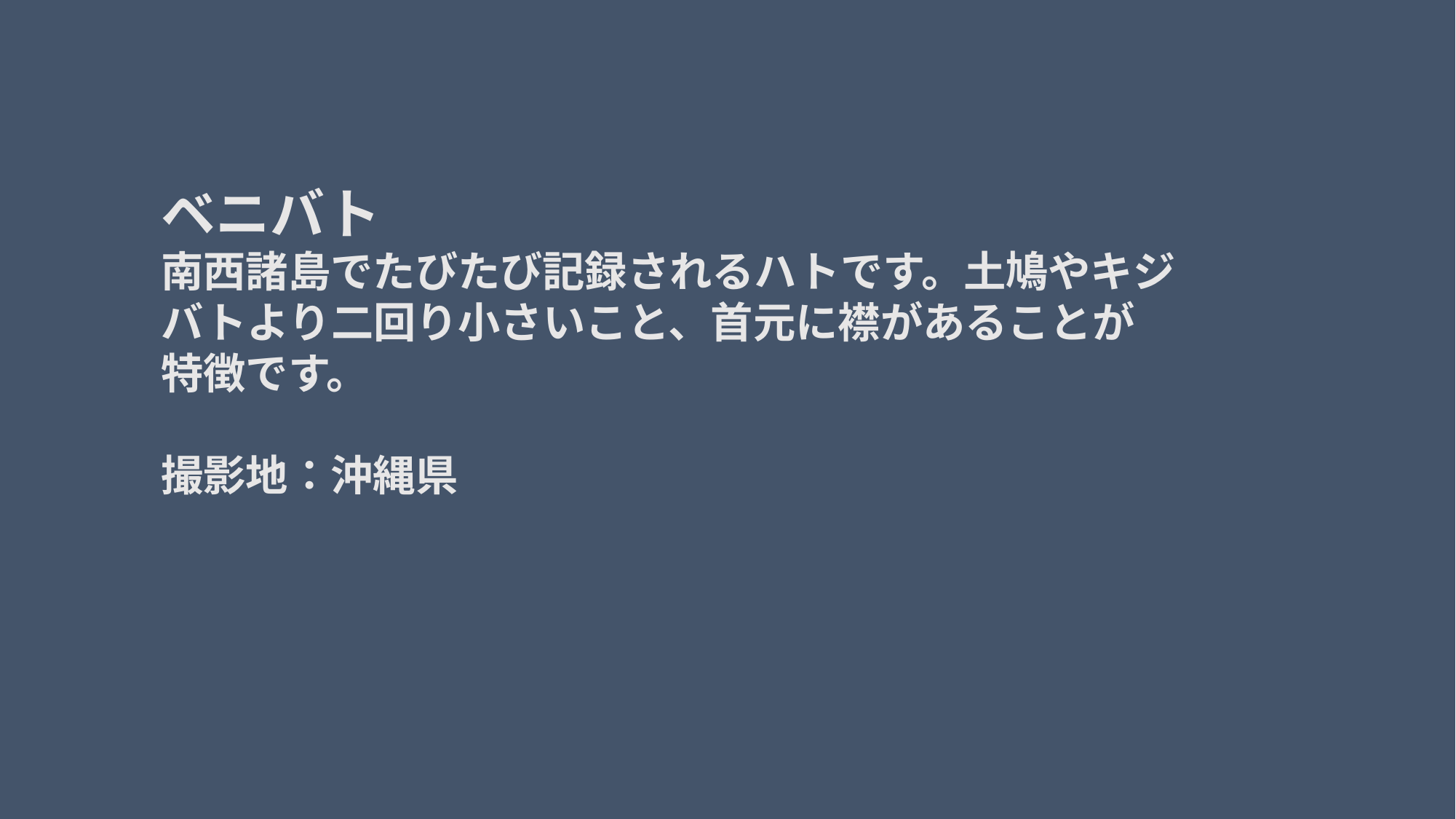

ベニバト
南西諸島でたびたび記録されるハトです。土鳩やキジバトより二回り小さいこと、首元に襟があることが特徴です。

撮影地：沖縄県